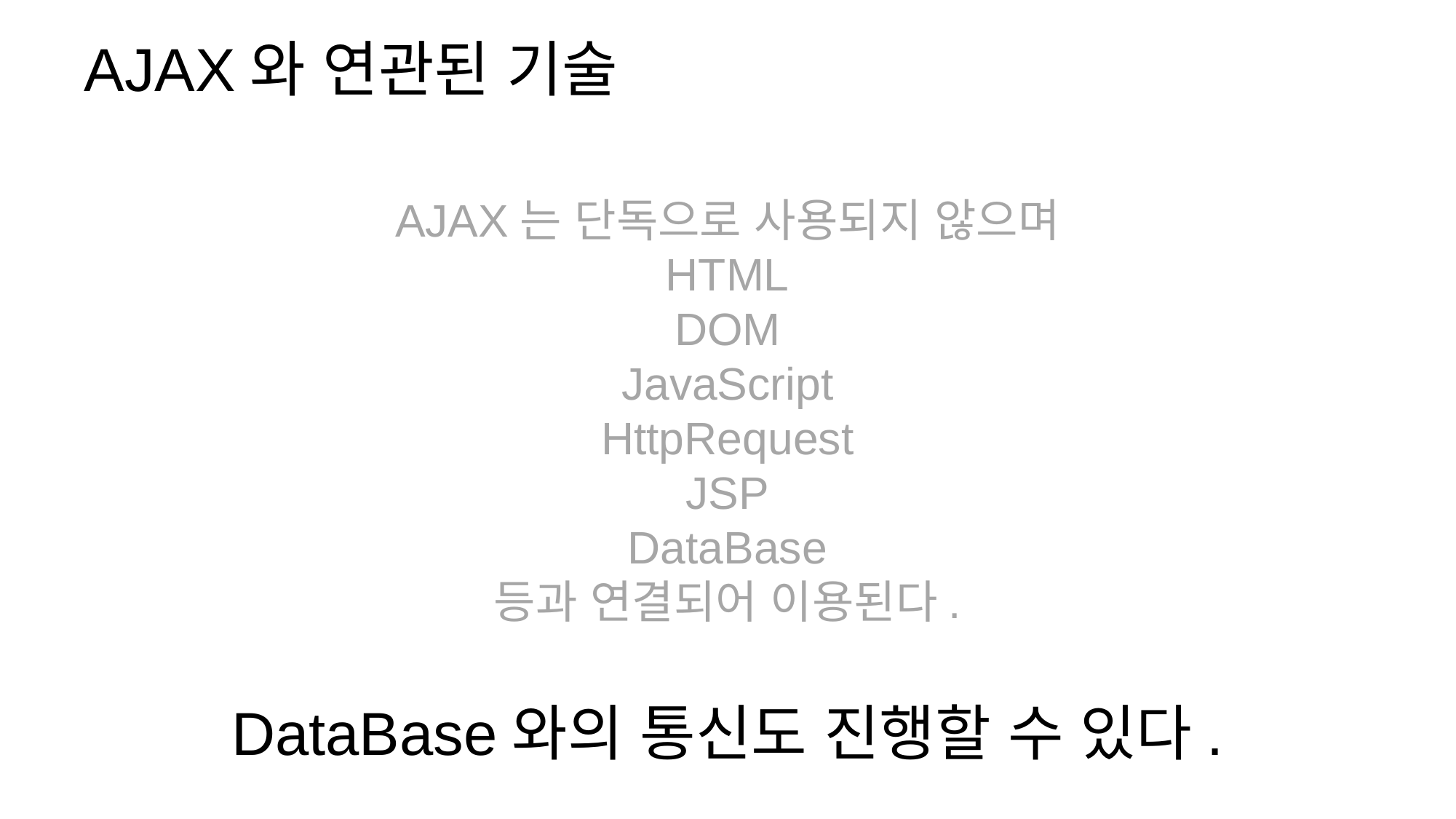

# AJAX와 연관된 기술
AJAX는 단독으로 사용되지 않으며
HTML
DOM
JavaScript
HttpRequest
JSP
DataBase
등과 연결되어 이용된다.
DataBase와의 통신도 진행할 수 있다.